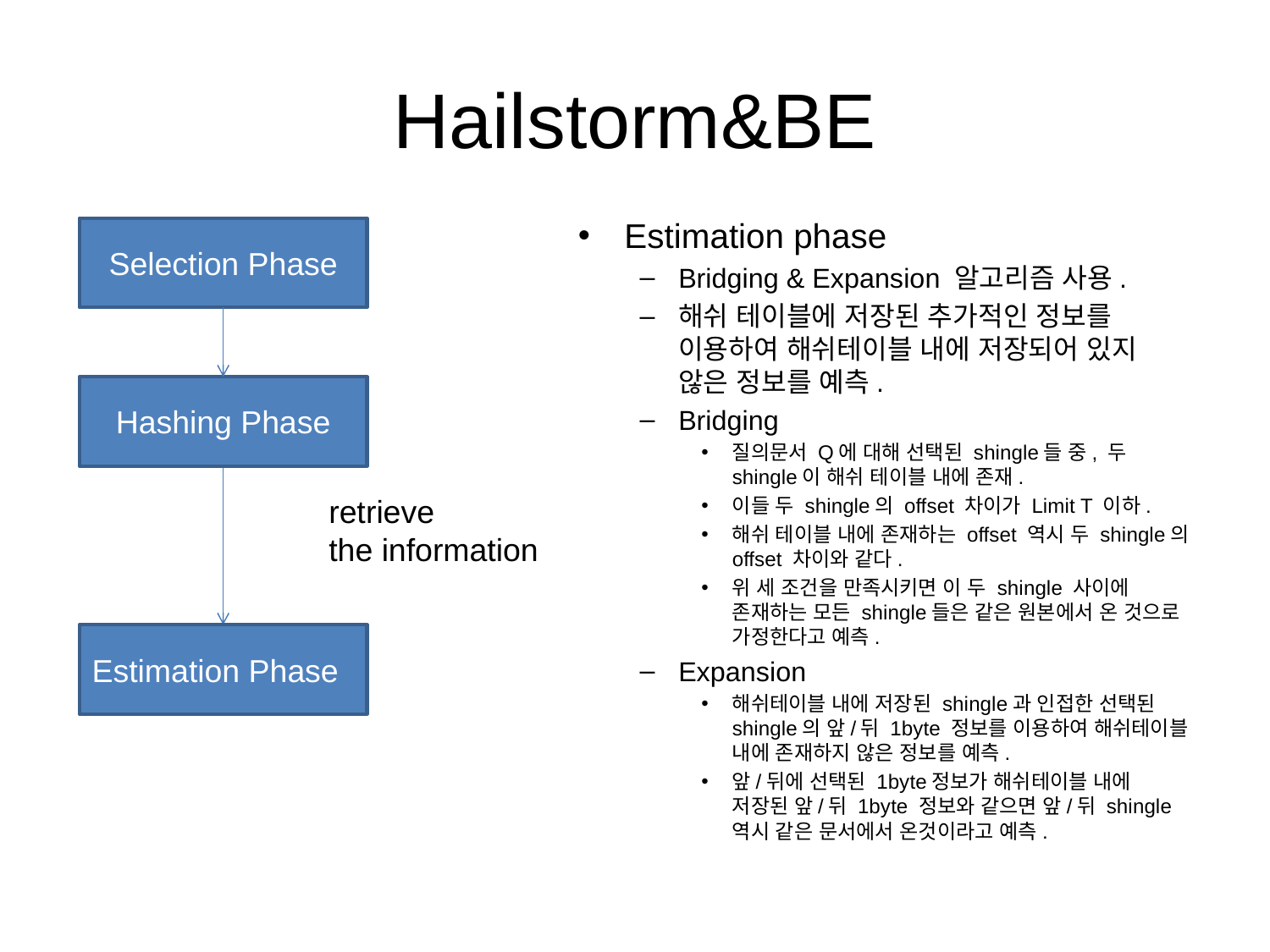

# Hailstorm&BE
Estimation phase
Bridging & Expansion 알고리즘 사용.
해쉬 테이블에 저장된 추가적인 정보를 이용하여 해쉬테이블 내에 저장되어 있지 않은 정보를 예측.
Bridging
질의문서 Q에 대해 선택된 shingle들 중, 두 shingle이 해쉬 테이블 내에 존재.
이들 두 shingle의 offset 차이가 Limit T 이하.
해쉬 테이블 내에 존재하는 offset 역시 두 shingle의 offset 차이와 같다.
위 세 조건을 만족시키면 이 두 shingle 사이에 존재하는 모든 shingle들은 같은 원본에서 온 것으로 가정한다고 예측.
Expansion
해쉬테이블 내에 저장된 shingle과 인접한 선택된 shingle의 앞/뒤 1byte 정보를 이용하여 해쉬테이블 내에 존재하지 않은 정보를 예측.
앞/뒤에 선택된 1byte정보가 해쉬테이블 내에 저장된 앞/뒤 1byte 정보와 같으면 앞/뒤 shingle 역시 같은 문서에서 온것이라고 예측.

Selection Phase
Hashing Phase
retrieve
the information
Estimation Phase